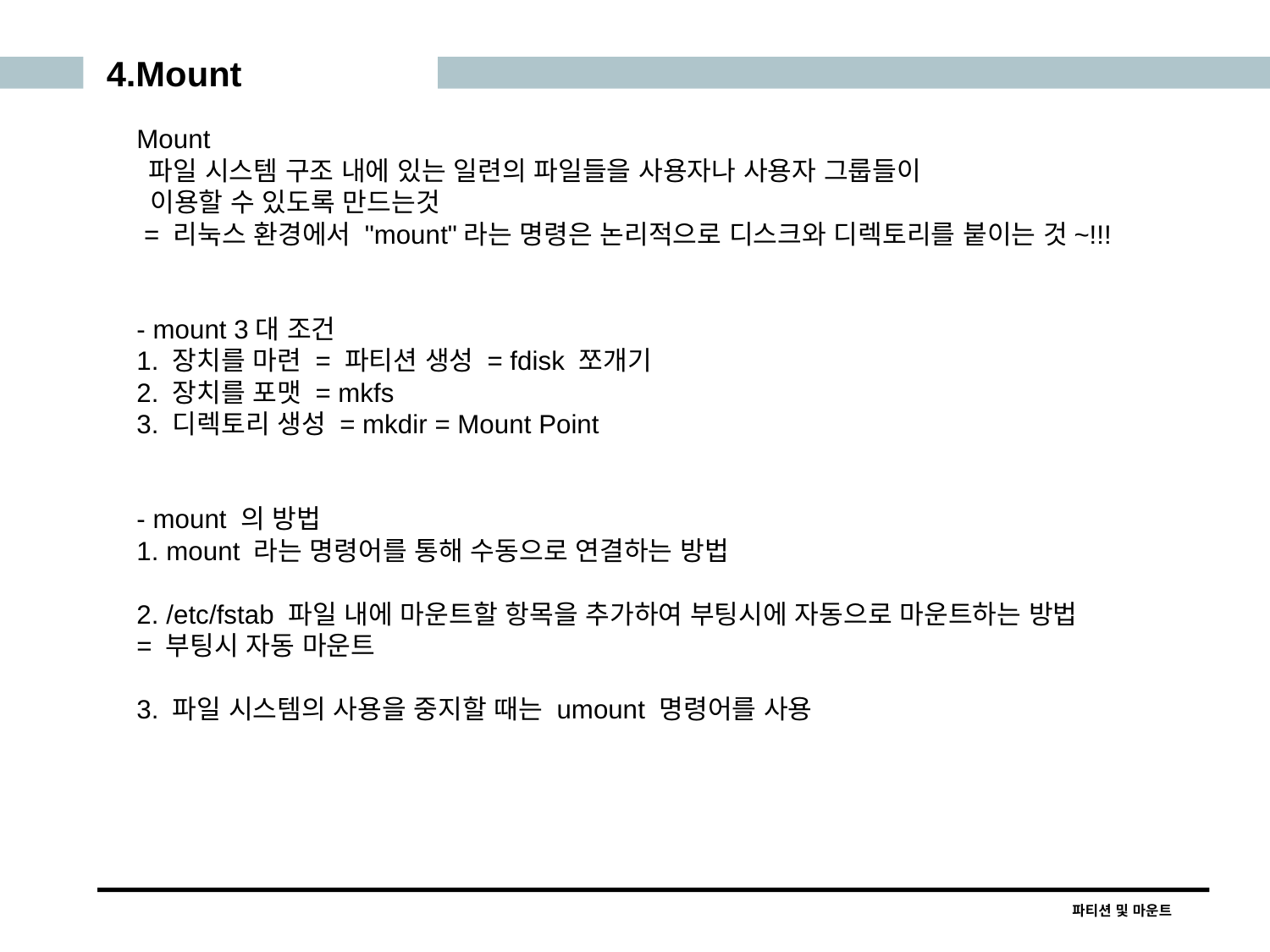

4.Mount

Mount
 파일 시스템 구조 내에 있는 일련의 파일들을 사용자나 사용자 그룹들이
 이용할 수 있도록 만드는것
 = 리눅스 환경에서 "mount"라는 명령은 논리적으로 디스크와 디렉토리를 붙이는 것~!!!

- mount 3대 조건
1. 장치를 마련 = 파티션 생성 = fdisk 쪼개기
2. 장치를 포맷 = mkfs
3. 디렉토리 생성 = mkdir = Mount Point

- mount 의 방법
1. mount 라는 명령어를 통해 수동으로 연결하는 방법

2. /etc/fstab 파일 내에 마운트할 항목을 추가하여 부팅시에 자동으로 마운트하는 방법
= 부팅시 자동 마운트

3. 파일 시스템의 사용을 중지할 때는 umount 명령어를 사용

파티션 및 마운트